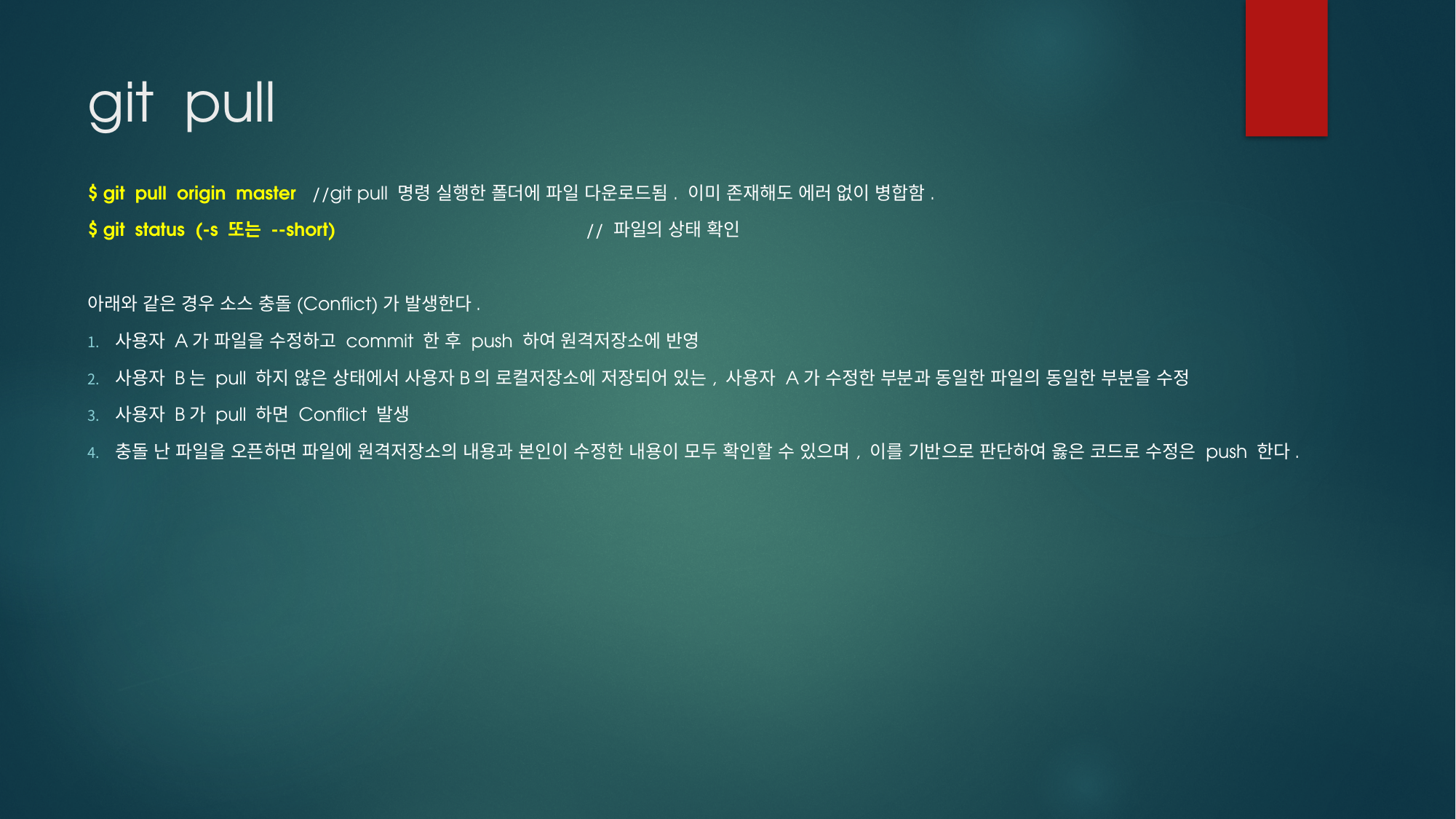

# git  pull
$ git  pull  origin  master   //git pull 명령 실행한 폴더에 파일 다운로드됨. 이미 존재해도 에러 없이 병합함.
$ git  status  (-s 또는 --short)                                                 // 파일의 상태 확인

아래와 같은 경우 소스 충돌(Conflict)가 발생한다.
사용자 A가 파일을 수정하고 commit 한 후 push 하여 원격저장소에 반영
사용자 B는 pull 하지 않은 상태에서 사용자B의 로컬저장소에 저장되어 있는, 사용자 A가 수정한 부분과 동일한 파일의 동일한 부분을 수정
사용자 B가 pull 하면 Conflict 발생
충돌 난 파일을 오픈하면 파일에 원격저장소의 내용과 본인이 수정한 내용이 모두 확인할 수 있으며, 이를 기반으로 판단하여 옳은 코드로 수정은 push 한다.